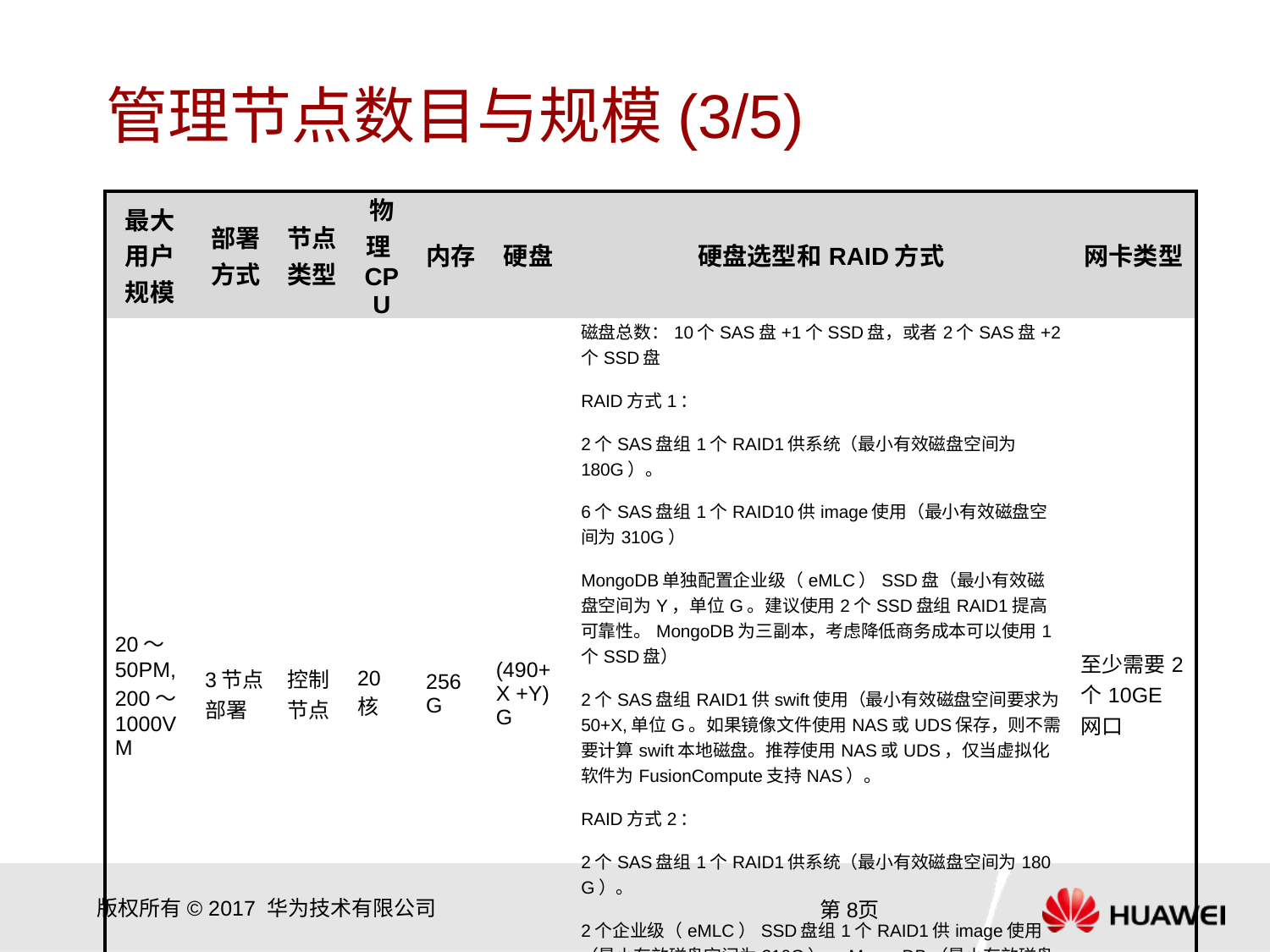

# 管理节点数目与规模(3/5)
| 最大用户规模 | 部署方式 | 节点类型 | 物理CPU | 内存 | 硬盘 | 硬盘选型和RAID方式 | 网卡类型 |
| --- | --- | --- | --- | --- | --- | --- | --- |
| 20～50PM, 200～1000VM | 3节点部署 | 控制节点 | 20核 | 256G | (490+X +Y) G | 磁盘总数：10个SAS盘+1个SSD盘，或者2个SAS盘+2个SSD盘 RAID方式1： 2个SAS盘组1个RAID1供系统（最小有效磁盘空间为180G）。 6个SAS盘组1个RAID10供image使用（最小有效磁盘空间为310G） MongoDB单独配置企业级（eMLC）SSD盘（最小有效磁盘空间为Y，单位G。建议使用2个SSD盘组RAID1提高可靠性。MongoDB为三副本，考虑降低商务成本可以使用1个SSD盘） 2个SAS盘组RAID1供swift使用（最小有效磁盘空间要求为50+X,单位G。如果镜像文件使用NAS或UDS保存，则不需要计算swift本地磁盘。推荐使用NAS或UDS，仅当虚拟化软件为FusionCompute支持NAS）。 RAID方式2： 2个SAS盘组1个RAID1供系统（最小有效磁盘空间为180 G）。 2个企业级（eMLC）SSD盘组1个RAID1供image使用（最小有效磁盘空间为310G）、MongoDB（最小有效磁盘空间为Y，单位G）和swift（最小有效磁盘空间要求为50+X,单位G。如果镜像文件使用NAS或UDS保存，则不要计算swift空间。推荐使用NAS或UDS，仅当虚拟化软件为FusionCompute支持NAS）使用 | 至少需要2个10GE网口 |